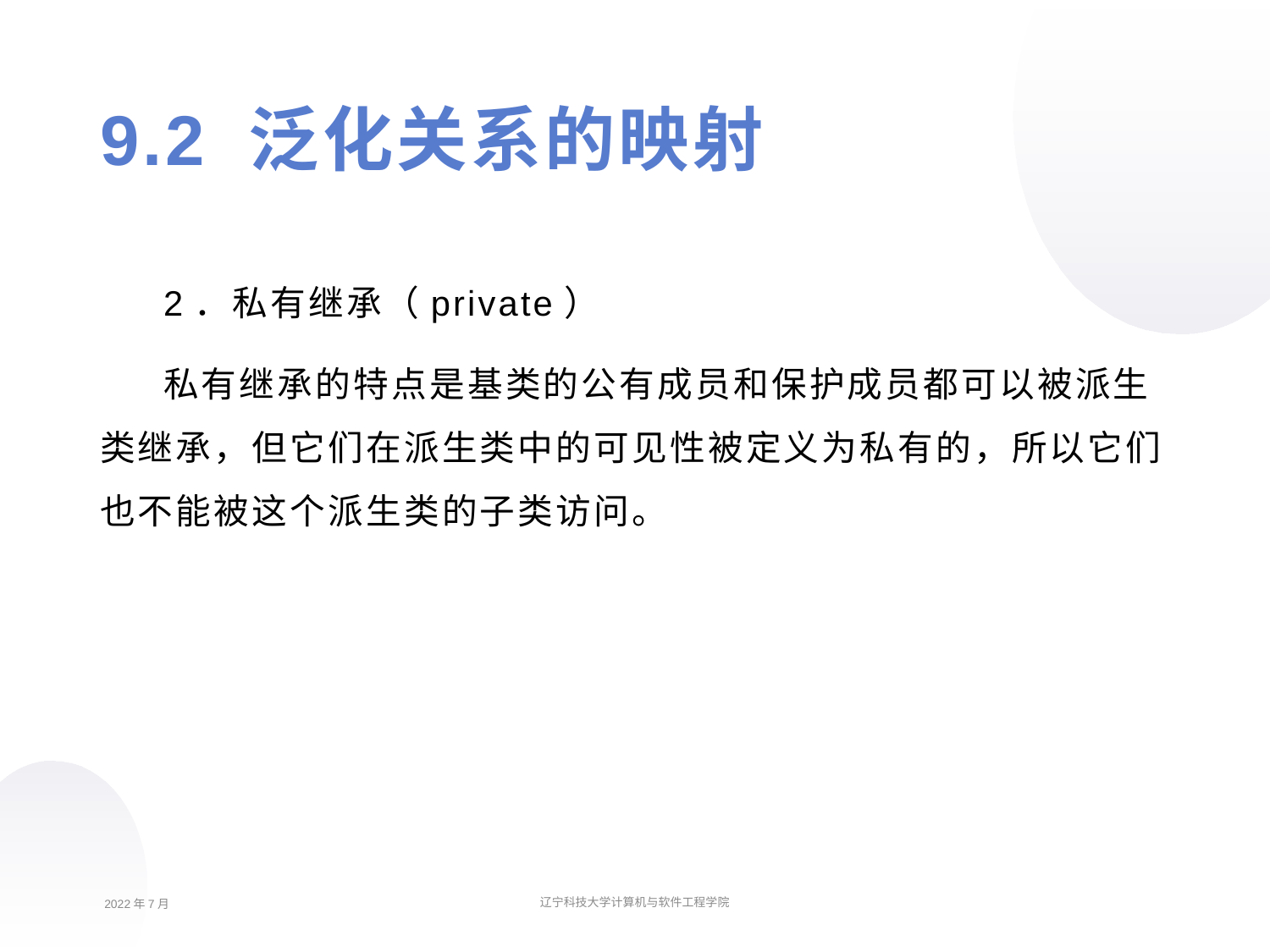

9.2 泛化关系的映射
2．私有继承（private）
私有继承的特点是基类的公有成员和保护成员都可以被派生类继承，但它们在派生类中的可见性被定义为私有的，所以它们也不能被这个派生类的子类访问。

2022年7月
辽宁科技大学计算机与软件工程学院
36